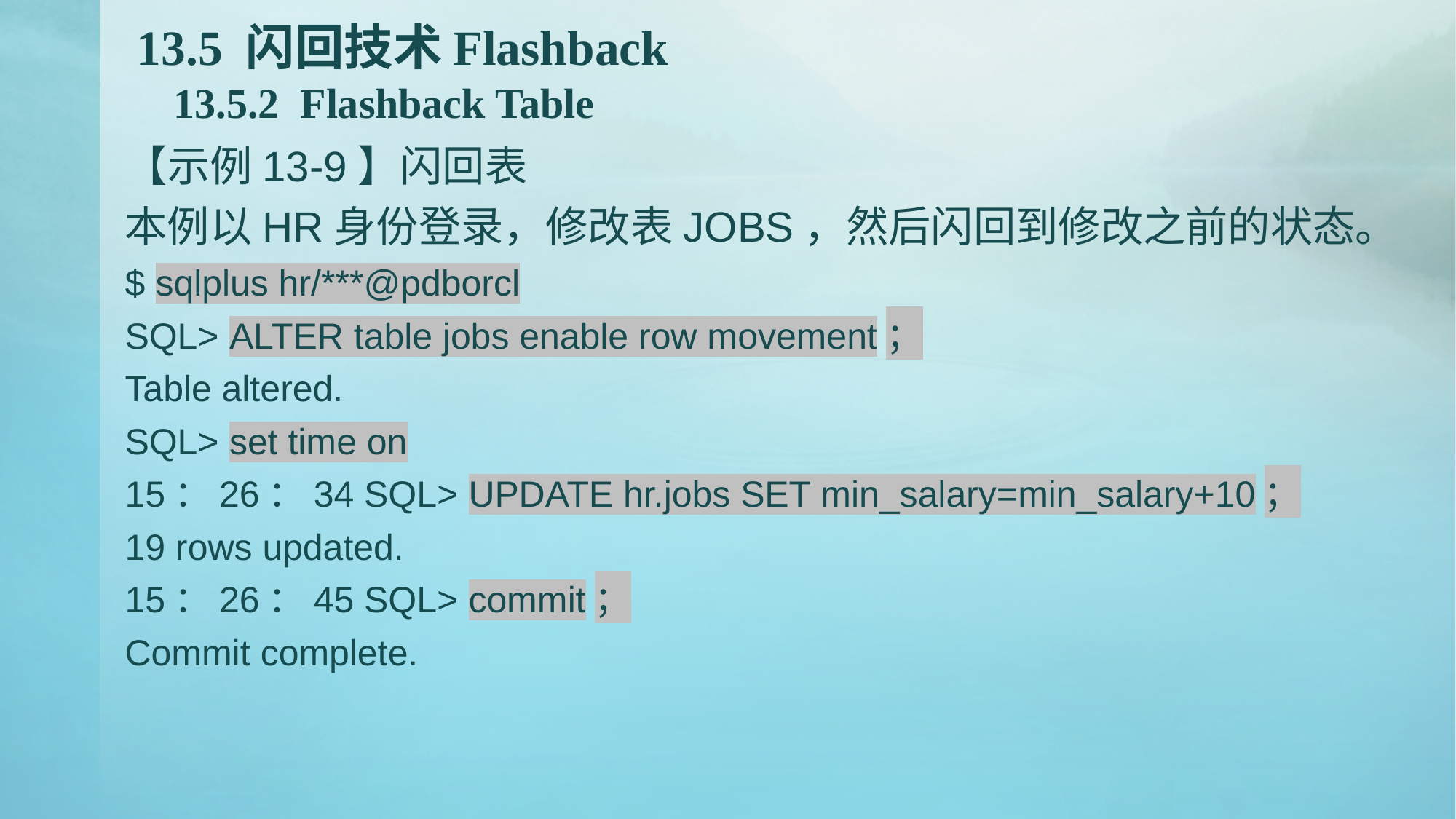

# 13.5 闪回技术Flashback 13.5.2  Flashback Table
【示例13-9】闪回表
本例以HR身份登录，修改表JOBS，然后闪回到修改之前的状态。
$ sqlplus hr/***@pdborcl
SQL> ALTER table jobs enable row movement；
Table altered.
SQL> set time on
15：26：34 SQL> UPDATE hr.jobs SET min_salary=min_salary+10；
19 rows updated.
15：26：45 SQL> commit；
Commit complete.